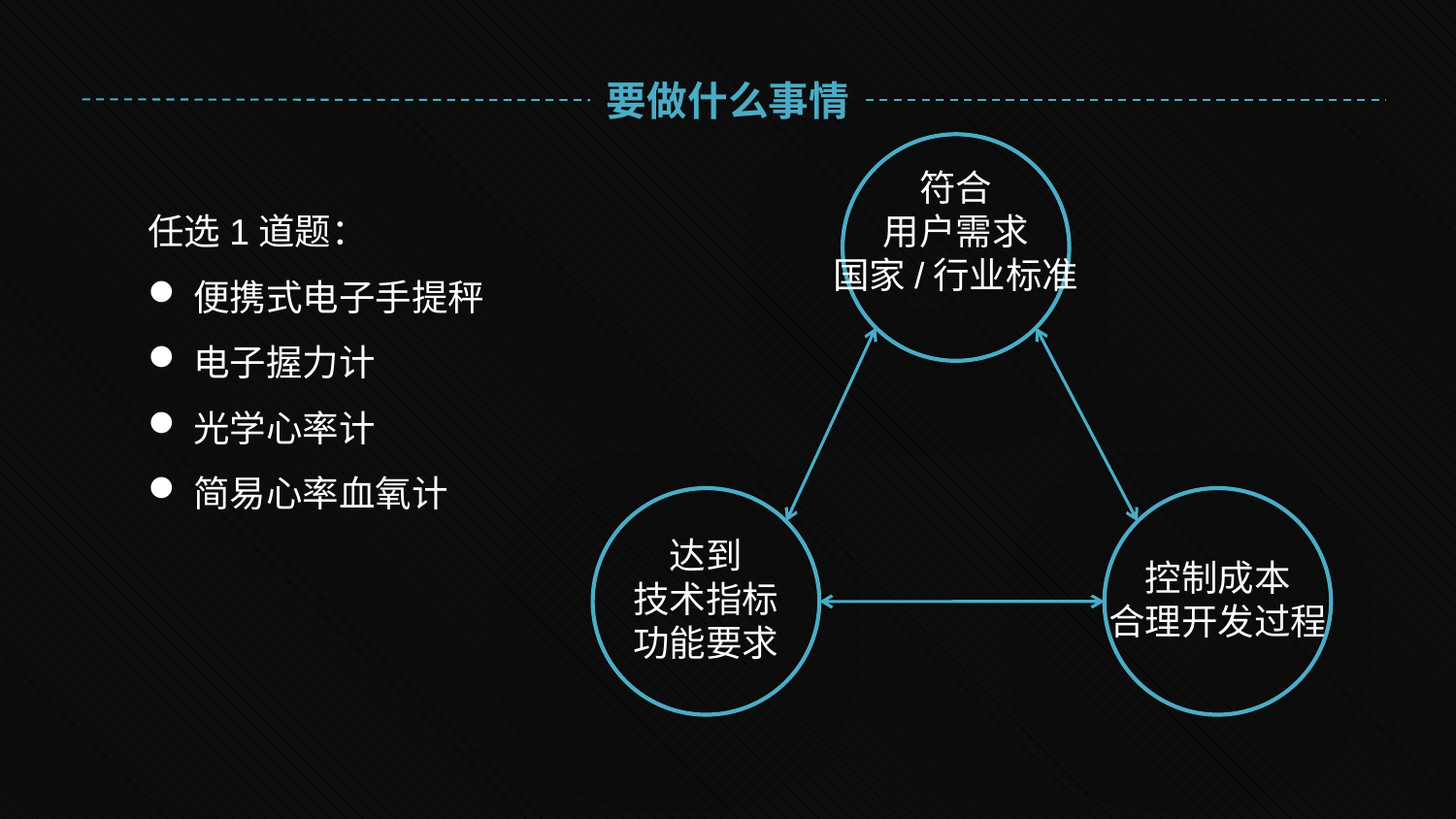

要做什么事情

符合
用户需求
国家/行业标准

达到
技术指标
功能要求
控制成本
合理开发过程
任选1道题：
便携式电子手提秤
电子握力计
光学心率计
简易心率血氧计